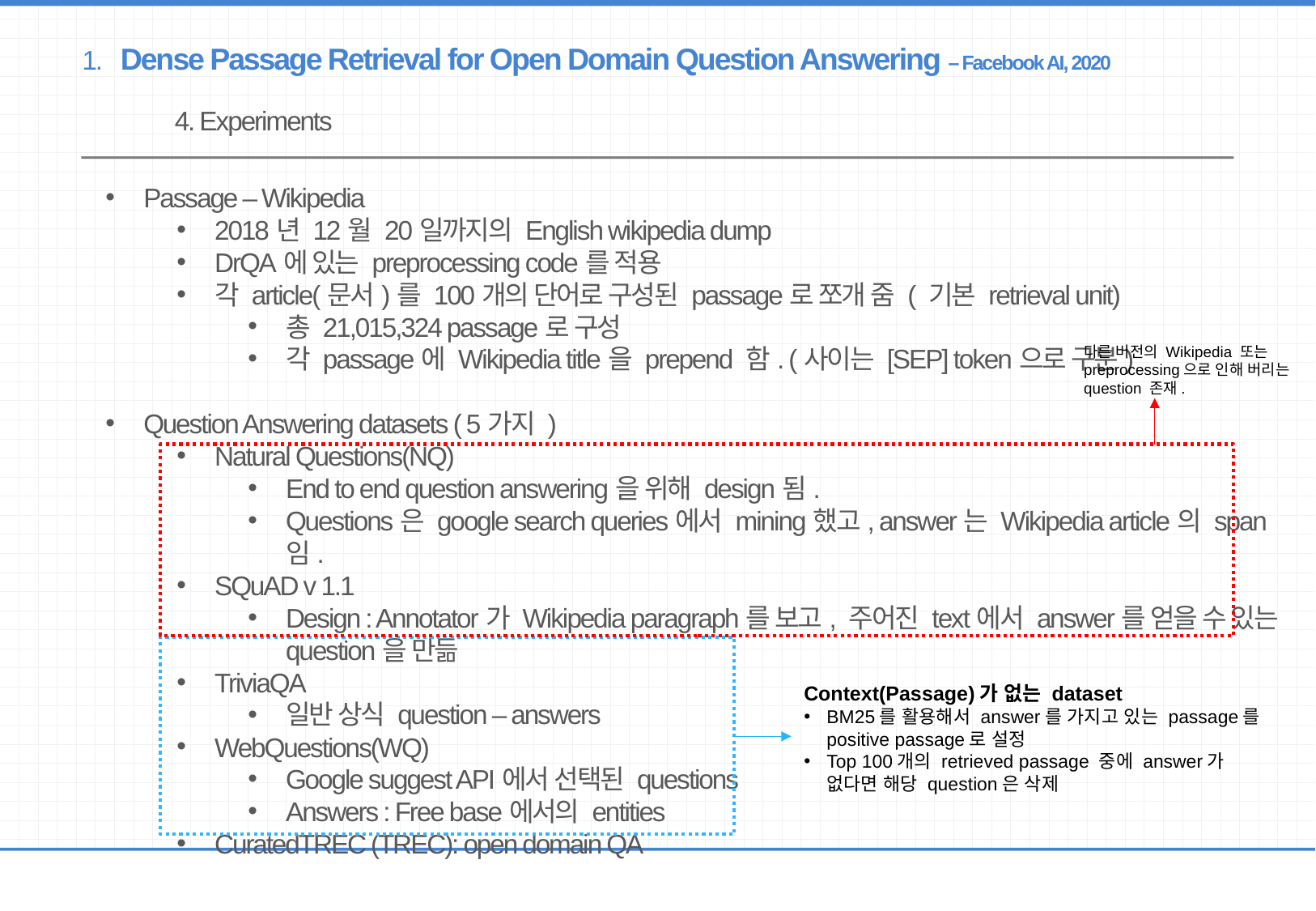

1.   Dense Passage Retrieval for Open Domain Question Answering – Facebook AI, 2020
4. Experiments

Passage – Wikipedia
2018년 12월 20일까지의 English wikipedia dump
DrQA에 있는 preprocessing code를 적용
각 article(문서)를 100개의 단어로 구성된 passage로 쪼개 줌 ( 기본 retrieval unit)
총 21,015,324 passage로 구성
각 passage에 Wikipedia title을 prepend 함. (사이는 [SEP] token으로 구분)

Question Answering datasets ( 5가지 )
Natural Questions(NQ)
End to end question answering을 위해 design됨.
Questions은 google search queries에서 mining했고, answer는 Wikipedia article의 span임.
SQuAD v 1.1
Design : Annotator가 Wikipedia paragraph를 보고, 주어진 text에서 answer를 얻을 수 있는 question을 만듦
TriviaQA
일반 상식 question – answers
WebQuestions(WQ)
Google suggest API에서 선택된 questions
Answers : Free base에서의 entities
CuratedTREC (TREC): open domain QA
다른 버전의 Wikipedia 또는 preprocessing으로 인해 버리는 question 존재.

Context(Passage)가 없는 dataset
BM25를 활용해서 answer를 가지고 있는 passage를 positive passage로 설정
Top 100개의 retrieved passage 중에 answer가 없다면 해당 question은 삭제